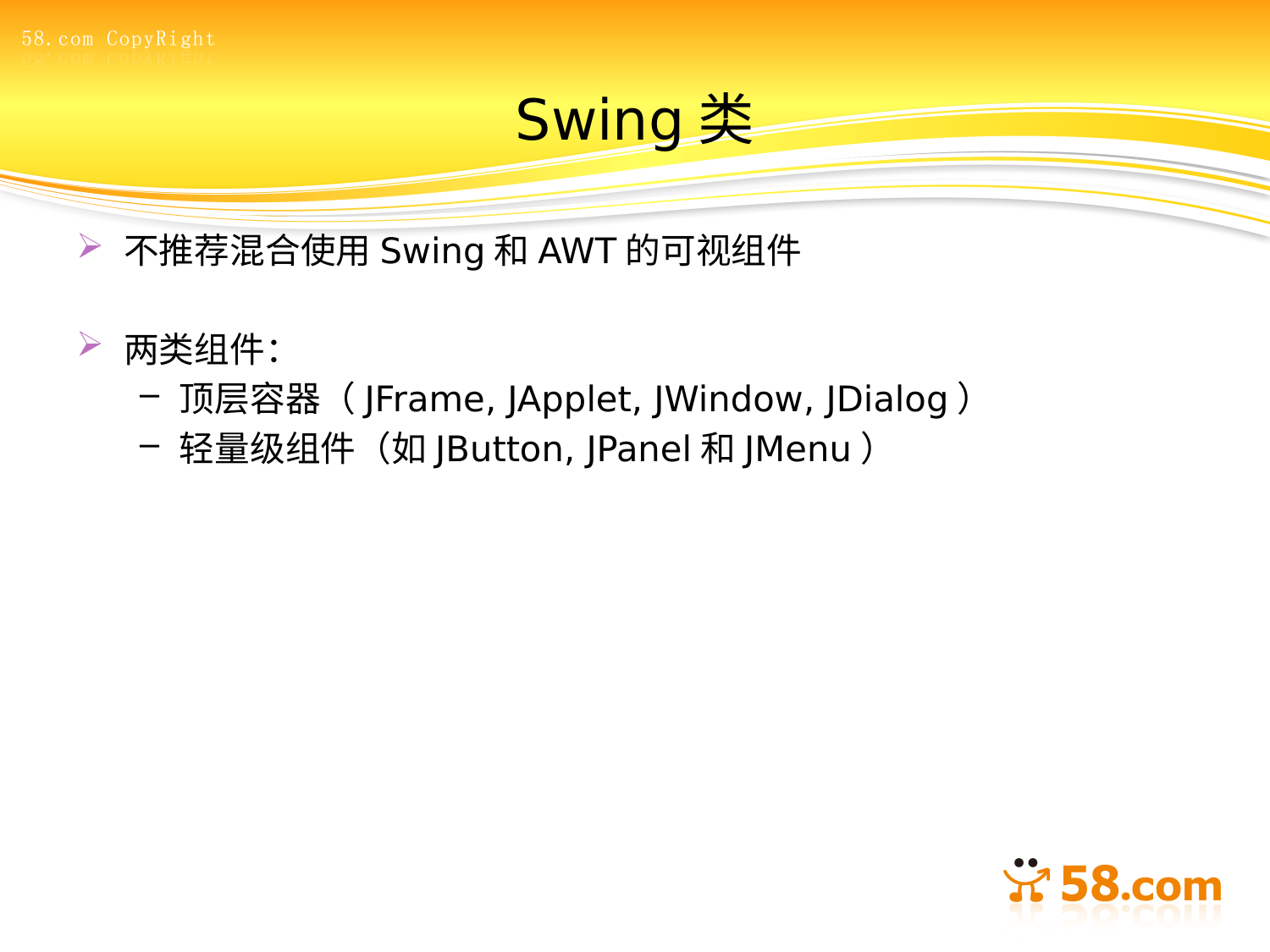

# Swing类
不推荐混合使用Swing和AWT的可视组件

两类组件：
顶层容器（JFrame, JApplet, JWindow, JDialog）
轻量级组件（如JButton, JPanel和JMenu）